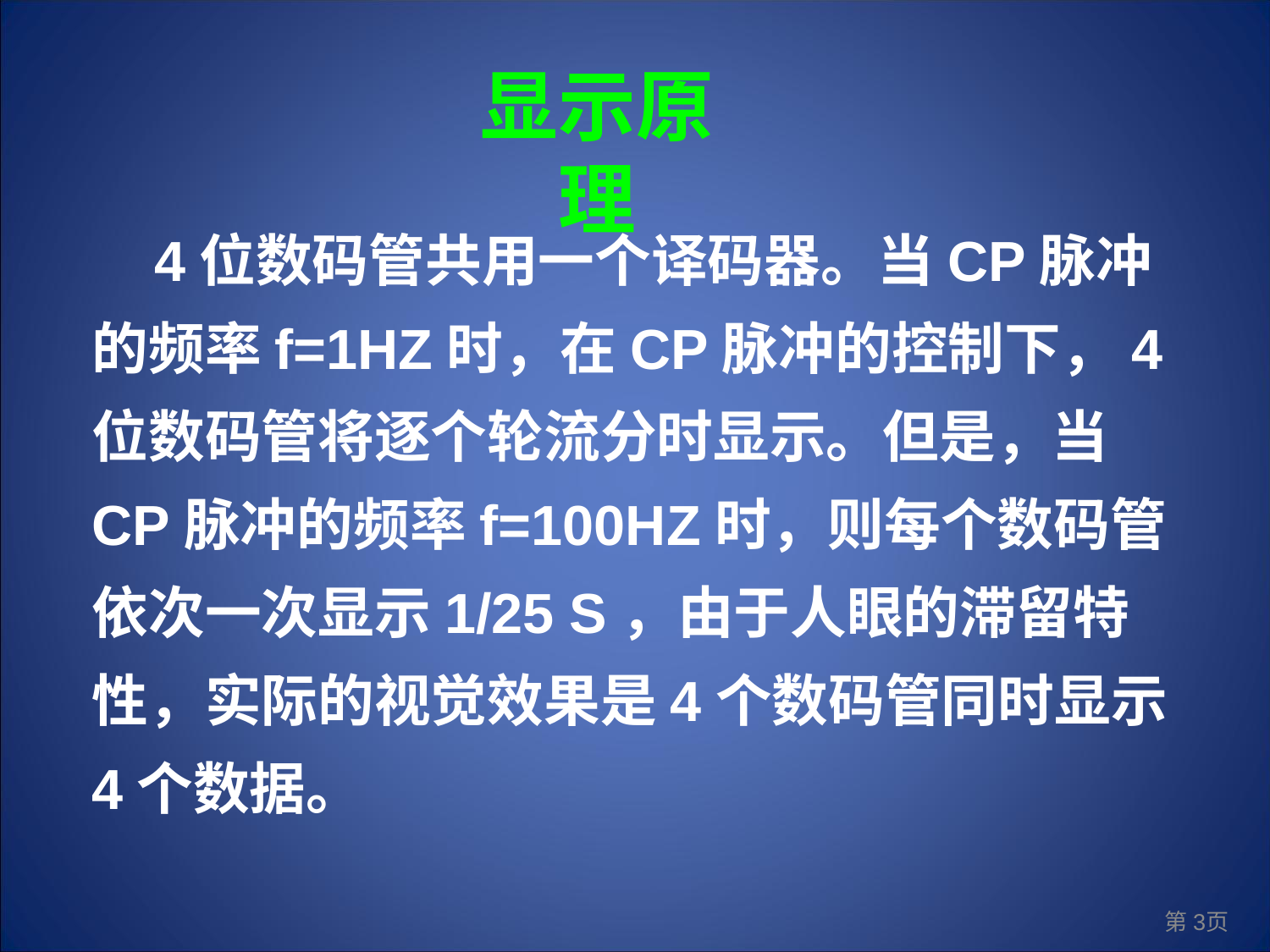

显示原理
    4位数码管共用一个译码器。当CP脉冲的频率f=1HZ时，在CP脉冲的控制下，4位数码管将逐个轮流分时显示。但是，当CP脉冲的频率f=100HZ时，则每个数码管依次一次显示1/25 S，由于人眼的滞留特性，实际的视觉效果是4个数码管同时显示4个数据。